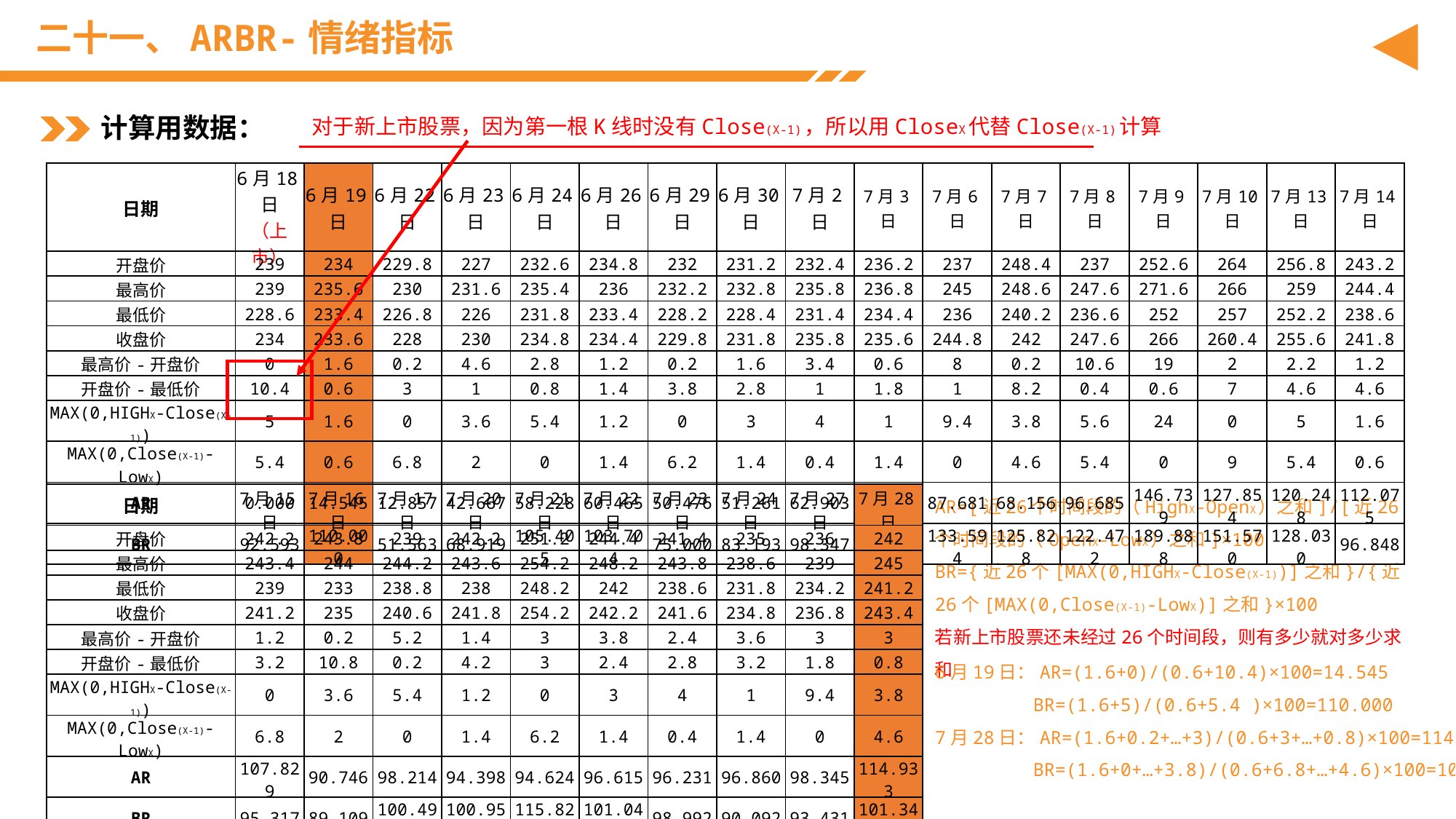

# 二十一、ARBR-情绪指标

对于新上市股票，因为第一根K线时没有Close(X-1)，所以用CloseX代替Close(X-1)计算
计算用数据：

| 日期 | 6月18日 （上市） | 6月19日 | 6月22日 | 6月23日 | 6月24日 | 6月26日 | 6月29日 | 6月30日 | 7月2日 | 7月3日 | 7月6日 | 7月7日 | 7月8日 | 7月9日 | 7月10日 | 7月13日 | 7月14日 |
| --- | --- | --- | --- | --- | --- | --- | --- | --- | --- | --- | --- | --- | --- | --- | --- | --- | --- |
| 开盘价 | 239 | 234 | 229.8 | 227 | 232.6 | 234.8 | 232 | 231.2 | 232.4 | 236.2 | 237 | 248.4 | 237 | 252.6 | 264 | 256.8 | 243.2 |
| 最高价 | 239 | 235.6 | 230 | 231.6 | 235.4 | 236 | 232.2 | 232.8 | 235.8 | 236.8 | 245 | 248.6 | 247.6 | 271.6 | 266 | 259 | 244.4 |
| 最低价 | 228.6 | 233.4 | 226.8 | 226 | 231.8 | 233.4 | 228.2 | 228.4 | 231.4 | 234.4 | 236 | 240.2 | 236.6 | 252 | 257 | 252.2 | 238.6 |
| 收盘价 | 234 | 233.6 | 228 | 230 | 234.8 | 234.4 | 229.8 | 231.8 | 235.8 | 235.6 | 244.8 | 242 | 247.6 | 266 | 260.4 | 255.6 | 241.8 |
| 最高价-开盘价 | 0 | 1.6 | 0.2 | 4.6 | 2.8 | 1.2 | 0.2 | 1.6 | 3.4 | 0.6 | 8 | 0.2 | 10.6 | 19 | 2 | 2.2 | 1.2 |
| 开盘价-最低价 | 10.4 | 0.6 | 3 | 1 | 0.8 | 1.4 | 3.8 | 2.8 | 1 | 1.8 | 1 | 8.2 | 0.4 | 0.6 | 7 | 4.6 | 4.6 |
| MAX(0,HIGHX-Close(X-1)) | 5 | 1.6 | 0 | 3.6 | 5.4 | 1.2 | 0 | 3 | 4 | 1 | 9.4 | 3.8 | 5.6 | 24 | 0 | 5 | 1.6 |
| MAX(0,Close(X-1)-LowX) | 5.4 | 0.6 | 6.8 | 2 | 0 | 1.4 | 6.2 | 1.4 | 0.4 | 1.4 | 0 | 4.6 | 5.4 | 0 | 9 | 5.4 | 0.6 |
| AR | 0.000 | 14.545 | 12.857 | 42.667 | 58.228 | 60.465 | 50.476 | 51.261 | 62.903 | 60.902 | 87.681 | 68.156 | 96.685 | 146.739 | 127.854 | 120.248 | 112.075 |
| BR | 92.593 | 110.000 | 51.563 | 68.919 | 105.405 | 103.704 | 75.000 | 83.193 | 98.347 | 96.875 | 133.594 | 125.828 | 122.472 | 189.888 | 151.570 | 128.030 | 96.848 |

| 日期 | 7月15日 | 7月16日 | 7月17日 | 7月20日 | 7月21日 | 7月22日 | 7月23日 | 7月24日 | 7月27日 | 7月28日 |
| --- | --- | --- | --- | --- | --- | --- | --- | --- | --- | --- |
| 开盘价 | 242.2 | 243.8 | 239 | 242.2 | 251.2 | 244.4 | 241.4 | 235 | 236 | 242 |
| 最高价 | 243.4 | 244 | 244.2 | 243.6 | 254.2 | 248.2 | 243.8 | 238.6 | 239 | 245 |
| 最低价 | 239 | 233 | 238.8 | 238 | 248.2 | 242 | 238.6 | 231.8 | 234.2 | 241.2 |
| 收盘价 | 241.2 | 235 | 240.6 | 241.8 | 254.2 | 242.2 | 241.6 | 234.8 | 236.8 | 243.4 |
| 最高价-开盘价 | 1.2 | 0.2 | 5.2 | 1.4 | 3 | 3.8 | 2.4 | 3.6 | 3 | 3 |
| 开盘价-最低价 | 3.2 | 10.8 | 0.2 | 4.2 | 3 | 2.4 | 2.8 | 3.2 | 1.8 | 0.8 |
| MAX(0,HIGHX-Close(X-1)) | 0 | 3.6 | 5.4 | 1.2 | 0 | 3 | 4 | 1 | 9.4 | 3.8 |
| MAX(0,Close(X-1)-LowX) | 6.8 | 2 | 0 | 1.4 | 6.2 | 1.4 | 0.4 | 1.4 | 0 | 4.6 |
| AR | 107.829 | 90.746 | 98.214 | 94.398 | 94.624 | 96.615 | 96.231 | 96.860 | 98.345 | 114.933 |
| BR | 95.317 | 89.109 | 100.496 | 100.959 | 115.827 | 101.046 | 98.992 | 90.092 | 93.431 | 101.344 |
AR=[近26个时间段的（HighX-OpenX）之和]/[近26个时间段的（OpenX-LowX）之和]×100
BR={近26个[MAX(0,HIGHX-Close(X-1))]之和}/{近26个[MAX(0,Close(X-1)-LowX)]之和}×100
若新上市股票还未经过26个时间段，则有多少就对多少求和
6月19日：AR=(1.6+0)/(0.6+10.4)×100=14.545
         BR=(1.6+5)/(0.6+5.4 )×100=110.000
7月28日：AR=(1.6+0.2+…+3)/(0.6+3+…+0.8)×100=114.933
         BR=(1.6+0+…+3.8)/(0.6+6.8+…+4.6)×100=101.344